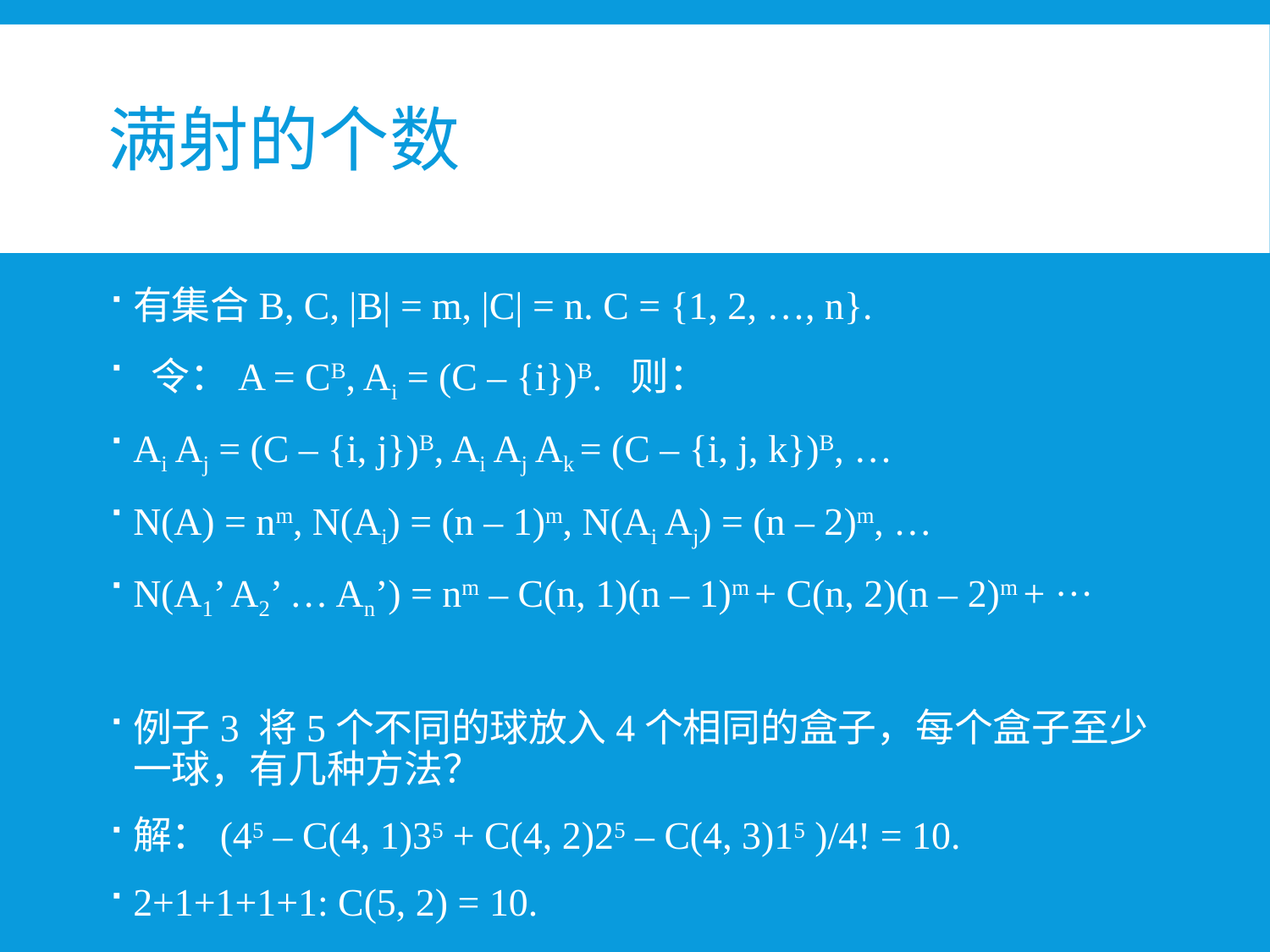

# 满射的个数
有集合B, C, |B| = m, |C| = n. C = {1, 2, …, n}.
 令：A = CB, Ai = (C – {i})B.  则：
Ai Aj = (C – {i, j})B, Ai Aj Ak = (C – {i, j, k})B, …
N(A) = nm, N(Ai) = (n – 1)m, N(Ai Aj) = (n – 2)m, …
N(A1’ A2’ … An’) = nm – C(n, 1)(n – 1)m + C(n, 2)(n – 2)m + ···

例子3 将5个不同的球放入4个相同的盒子，每个盒子至少一球，有几种方法？
解：(45 – C(4, 1)35 + C(4, 2)25 – C(4, 3)15 )/4! = 10.
2+1+1+1+1: C(5, 2) = 10.